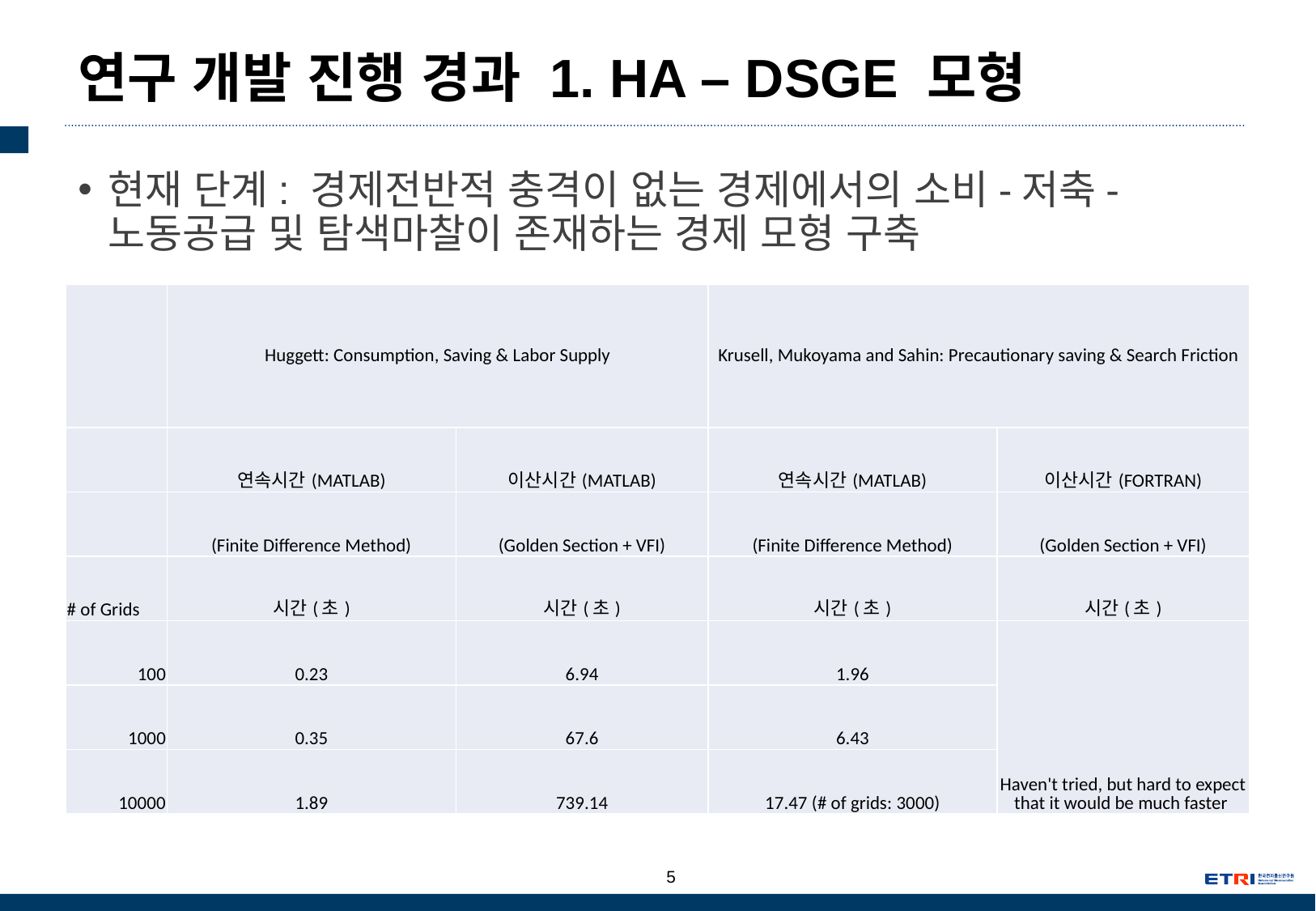

# 연구 개발 진행 경과 1. HA – DSGE 모형
현재 단계: 경제전반적 충격이 없는 경제에서의 소비-저축-노동공급 및 탐색마찰이 존재하는 경제 모형 구축
|  | Huggett: Consumption, Saving & Labor Supply |  | Krusell, Mukoyama and Sahin: Precautionary saving & Search Friction |  |
| --- | --- | --- | --- | --- |
|  | 연속시간(MATLAB) | 이산시간(MATLAB) | 연속시간(MATLAB) | 이산시간(FORTRAN) |
|  | (Finite Difference Method) | (Golden Section + VFI) | (Finite Difference Method) | (Golden Section + VFI) |
| # of Grids | 시간(초) | 시간(초) | 시간(초) | 시간(초) |
| 100 | 0.23 | 6.94 | 1.96 | Haven't tried, but hard to expect that it would be much faster |
| 1000 | 0.35 | 67.6 | 6.43 |  |
| 10000 | 1.89 | 739.14 | 17.47 (# of grids: 3000) |  |